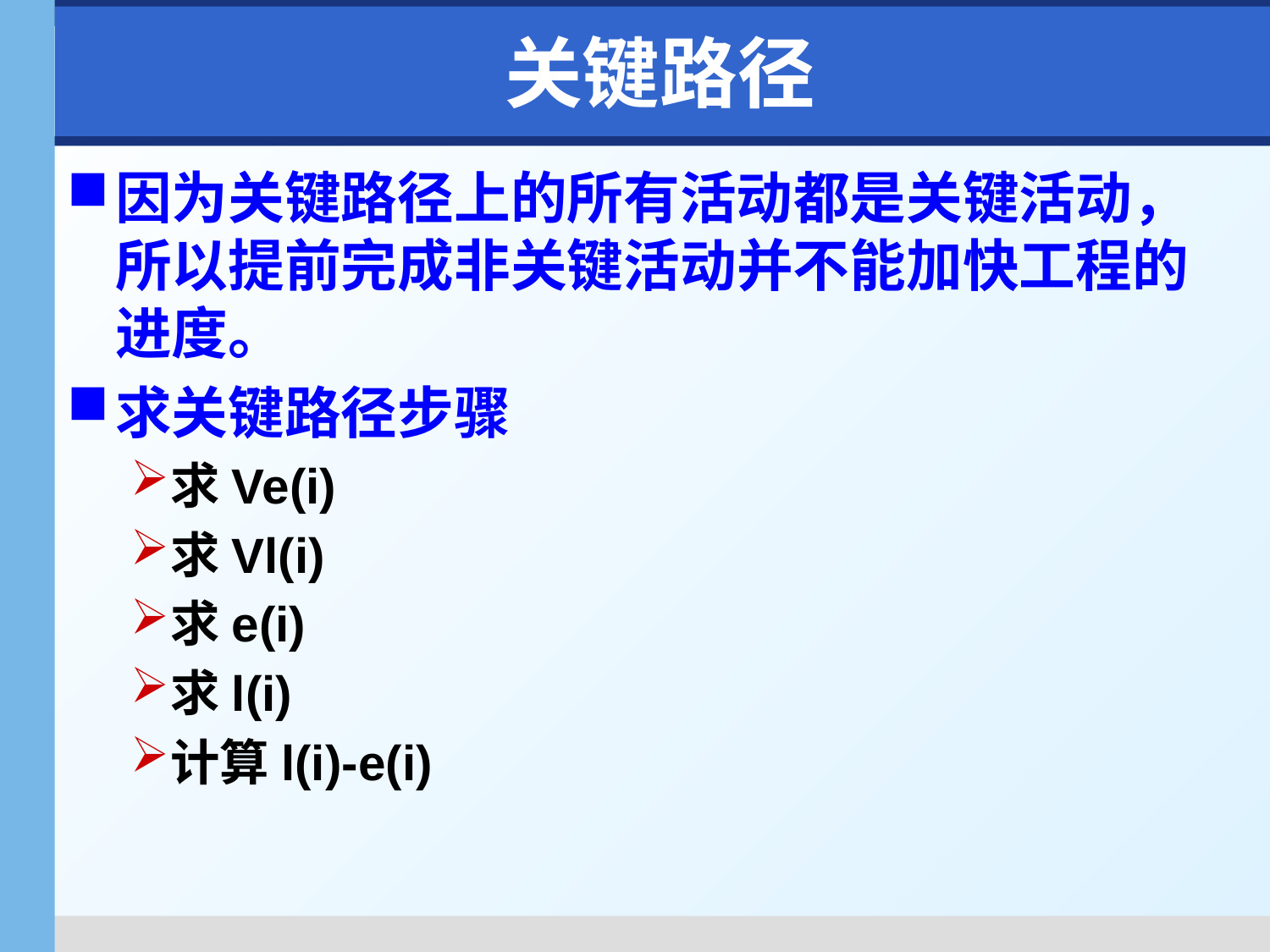

# 关键路径
因为关键路径上的所有活动都是关键活动，所以提前完成非关键活动并不能加快工程的进度。
求关键路径步骤
求Ve(i)
求Vl(i)
求e(i)
求l(i)
计算l(i)-e(i)